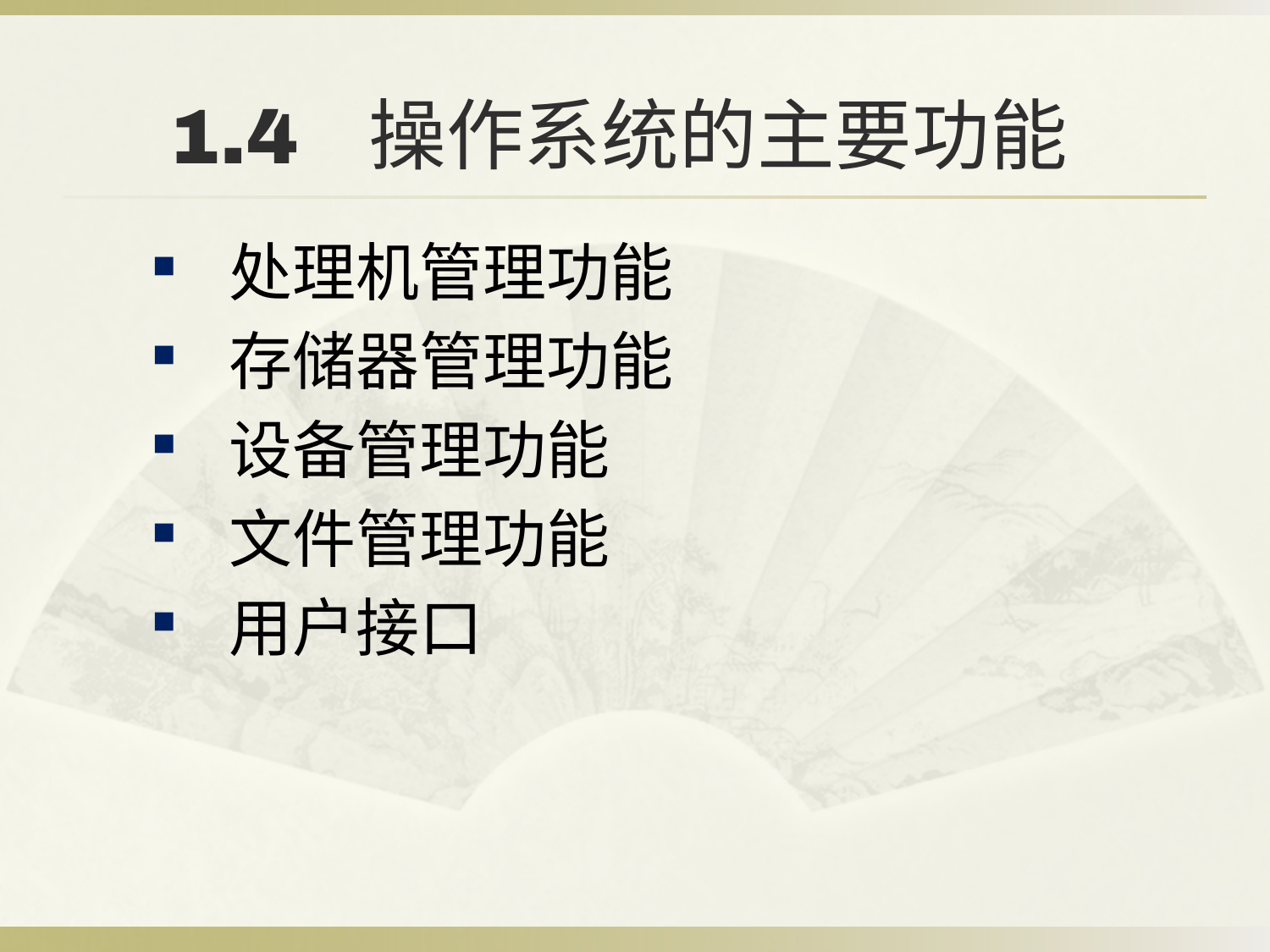

# 1.4  操作系统的主要功能
 处理机管理功能
 存储器管理功能
 设备管理功能
 文件管理功能
 用户接口
44